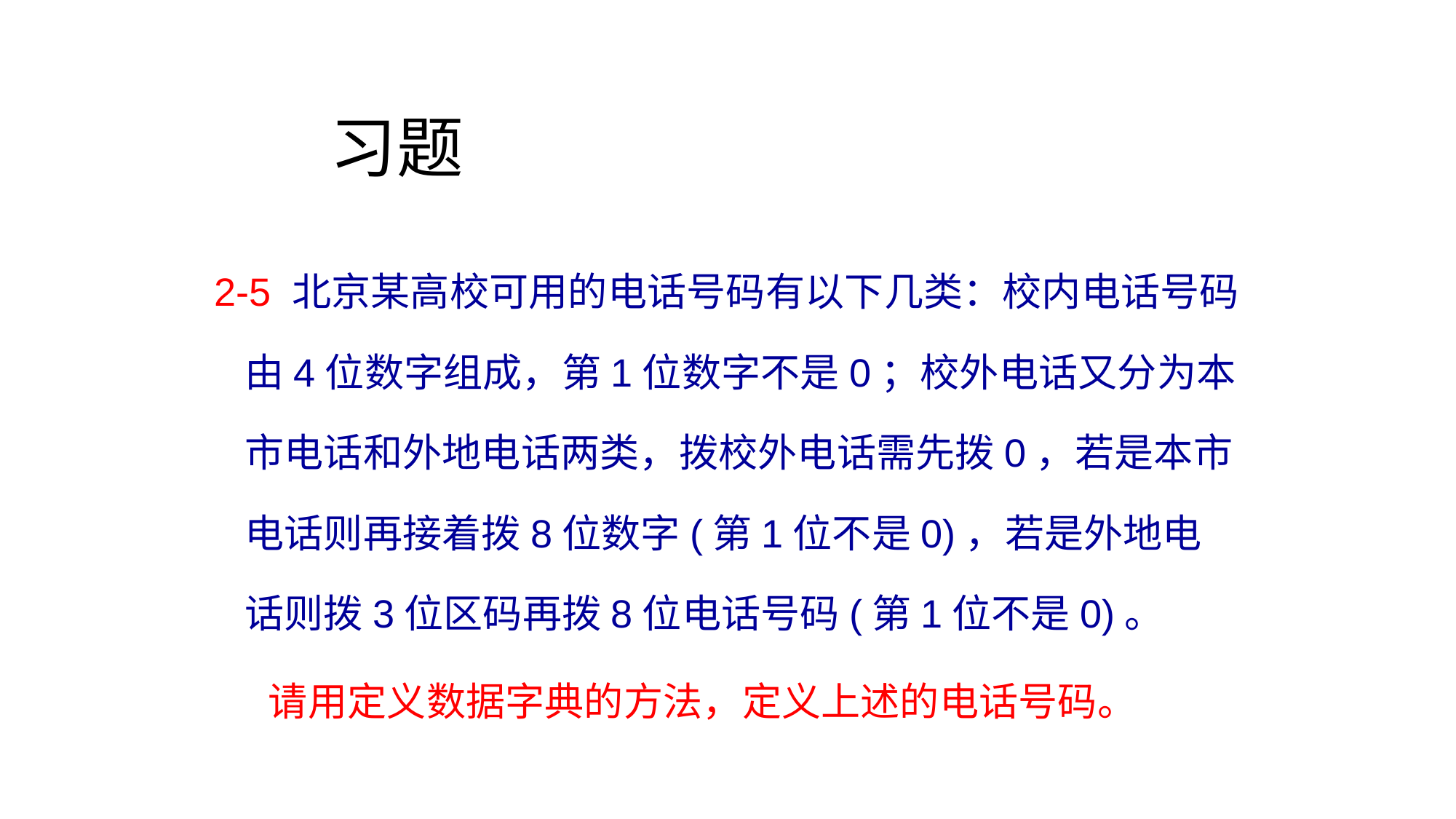

作业及解答（第3章）
习题
2-5 北京某高校可用的电话号码有以下几类：校内电话号码由4位数字组成，第1位数字不是0；校外电话又分为本市电话和外地电话两类，拨校外电话需先拨0，若是本市电话则再接着拨8位数字(第1位不是0)，若是外地电话则拨3位区码再拨8位电话号码(第1位不是0)。
     请用定义数据字典的方法，定义上述的电话号码。